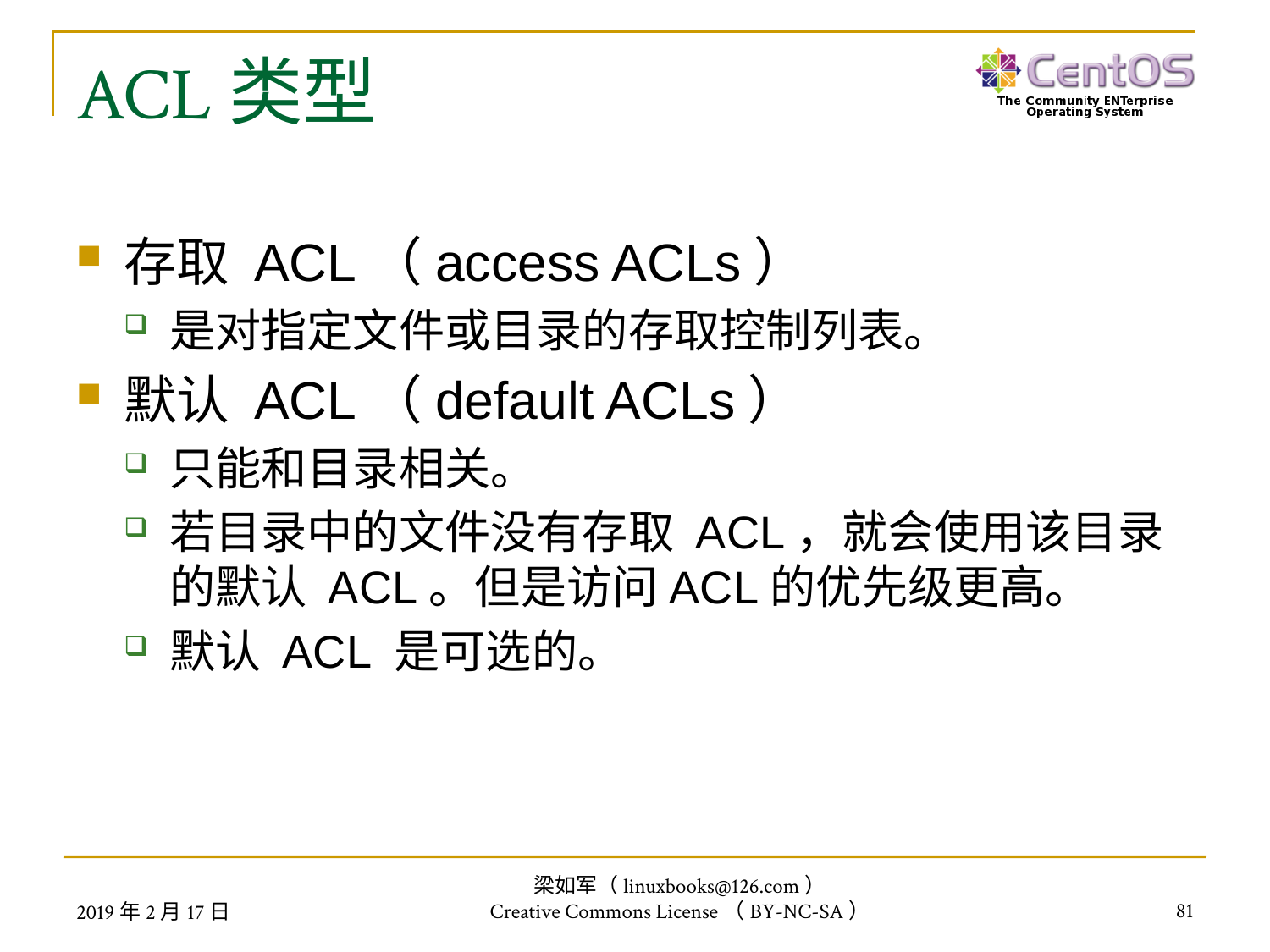

# ACL类型
存取 ACL（access ACLs）
是对指定文件或目录的存取控制列表。
默认 ACL（default ACLs）
只能和目录相关。
若目录中的文件没有存取 ACL，就会使用该目录的默认 ACL。但是访问ACL的优先级更高。
默认 ACL 是可选的。
梁如军（linuxbooks@126.com）
Creative Commons License（BY-NC-SA）
2019年2月17日
81